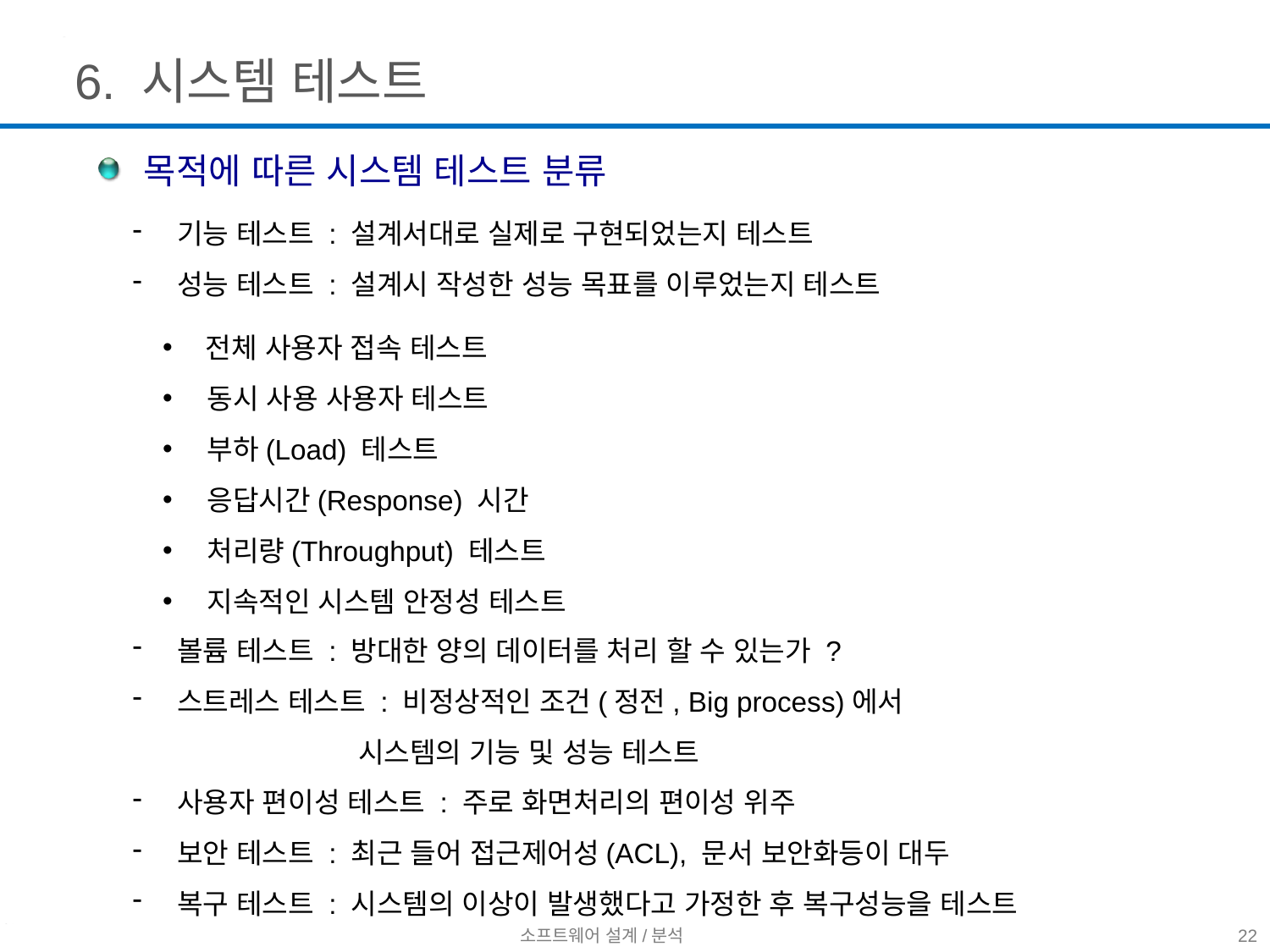

6. 시스템 테스트
 목적에 따른 시스템 테스트 분류
 기능 테스트 : 설계서대로 실제로 구현되었는지 테스트
 성능 테스트 : 설계시 작성한 성능 목표를 이루었는지 테스트
 전체 사용자 접속 테스트
 동시 사용 사용자 테스트
 부하(Load) 테스트
 응답시간(Response) 시간
 처리량(Throughput) 테스트
 지속적인 시스템 안정성 테스트
 볼륨 테스트 : 방대한 양의 데이터를 처리 할 수 있는가 ?
 스트레스 테스트 : 비정상적인 조건(정전, Big process)에서
                            시스템의 기능 및 성능 테스트
 사용자 편이성 테스트 : 주로 화면처리의 편이성 위주
 보안 테스트 : 최근 들어 접근제어성(ACL), 문서 보안화등이 대두
 복구 테스트 : 시스템의 이상이 발생했다고 가정한 후 복구성능을 테스트